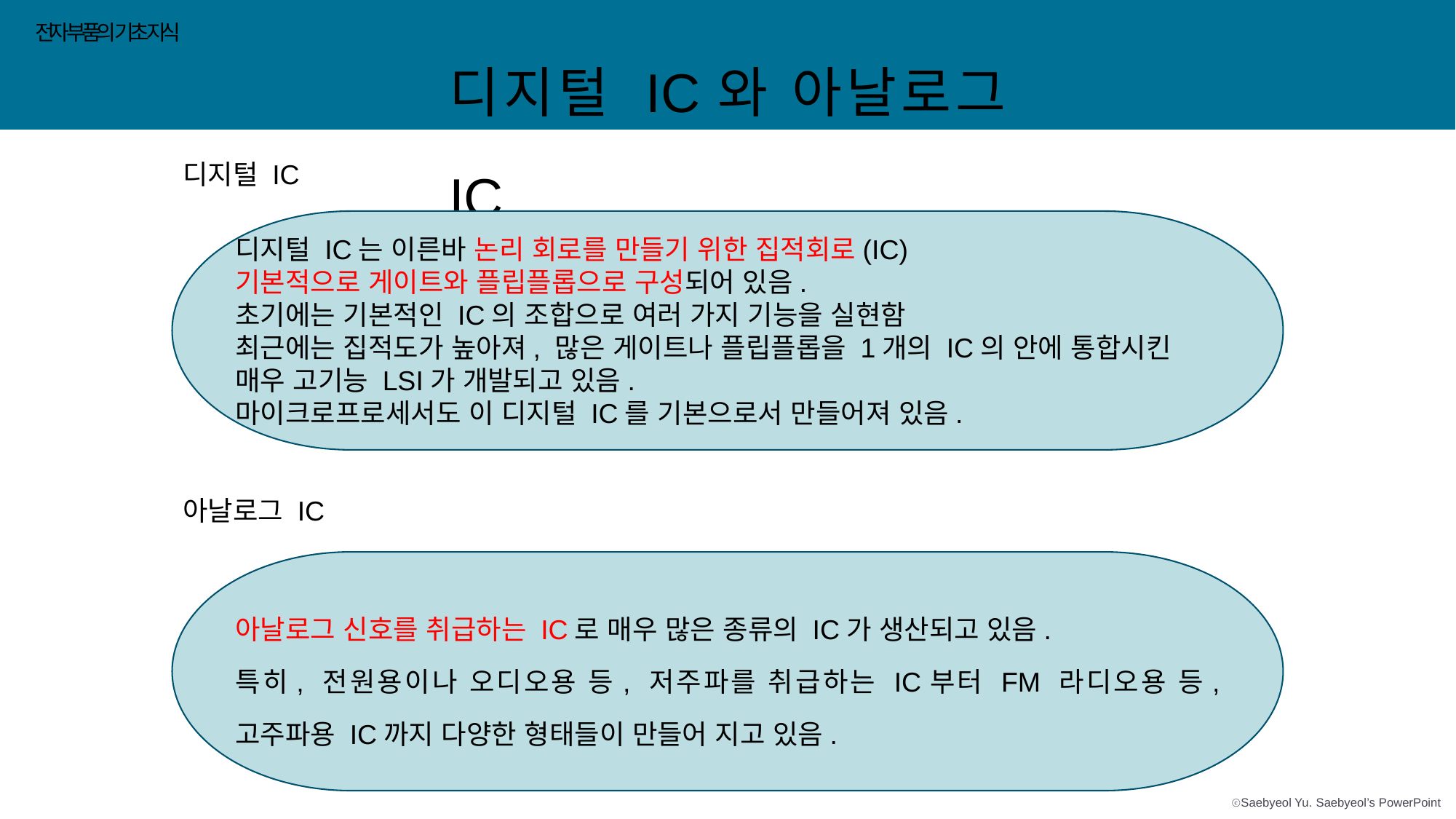

디지털 IC와 아날로그 IC

전자 부품의  기초 지식
디지털 IC
디지털 IC는 이른바 논리 회로를 만들기 위한 집적회로(IC)
기본적으로 게이트와 플립플롭으로 구성되어 있음.
초기에는 기본적인 IC의 조합으로 여러 가지 기능을 실현함
최근에는 집적도가 높아져, 많은 게이트나 플립플롭을 1개의 IC의 안에 통합시킨 매우 고기능 LSI가 개발되고 있음.
마이크로프로세서도 이 디지털 IC를 기본으로서 만들어져 있음.
아날로그 IC
아날로그 신호를 취급하는 IC로 매우 많은 종류의 IC가 생산되고 있음.
특히, 전원용이나 오디오용 등, 저주파를 취급하는 IC부터 FM 라디오용 등, 고주파용 IC까지 다양한 형태들이 만들어 지고 있음.